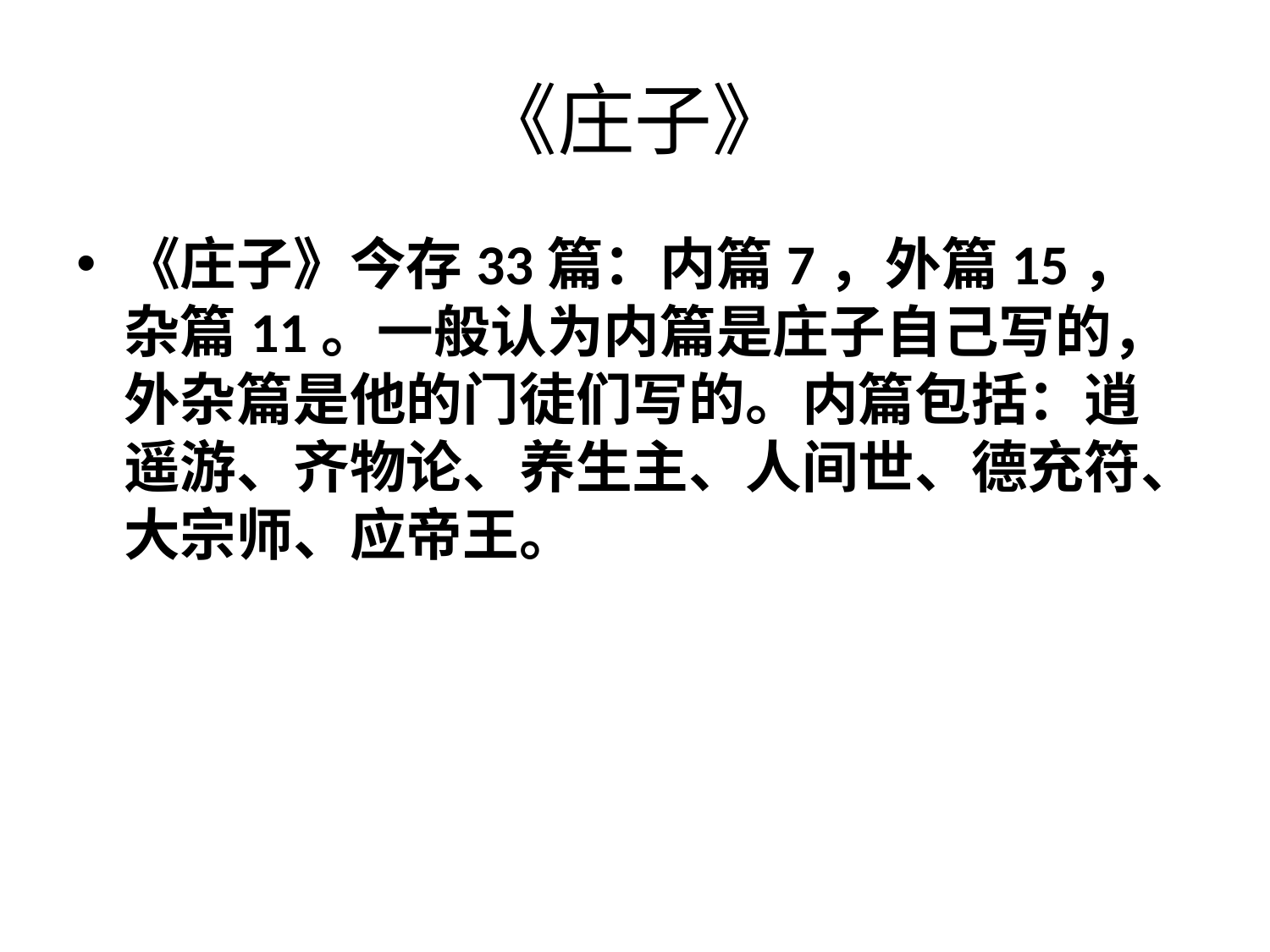

# 《庄子》
《庄子》今存33篇：内篇7，外篇15，杂篇11。一般认为内篇是庄子自己写的，外杂篇是他的门徒们写的。内篇包括：逍遥游、齐物论、养生主、人间世、德充符、大宗师、应帝王。